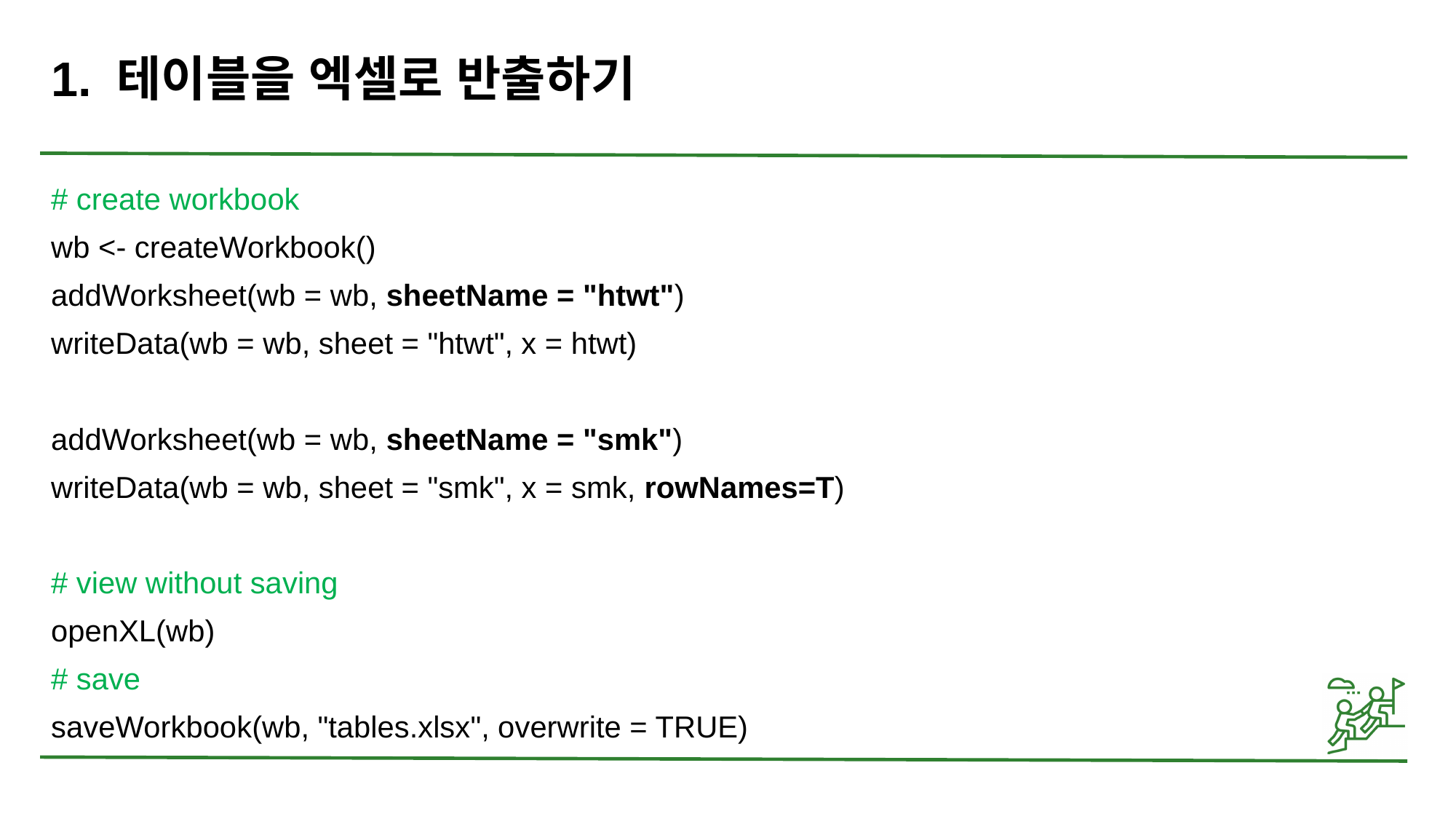

# 1. 테이블을 엑셀로 반출하기
# create workbook
wb <- createWorkbook()
addWorksheet(wb = wb, sheetName = "htwt")
writeData(wb = wb, sheet = "htwt", x = htwt)

addWorksheet(wb = wb, sheetName = "smk")
writeData(wb = wb, sheet = "smk", x = smk, rowNames=T)

# view without saving
openXL(wb)
# save
saveWorkbook(wb, "tables.xlsx", overwrite = TRUE)